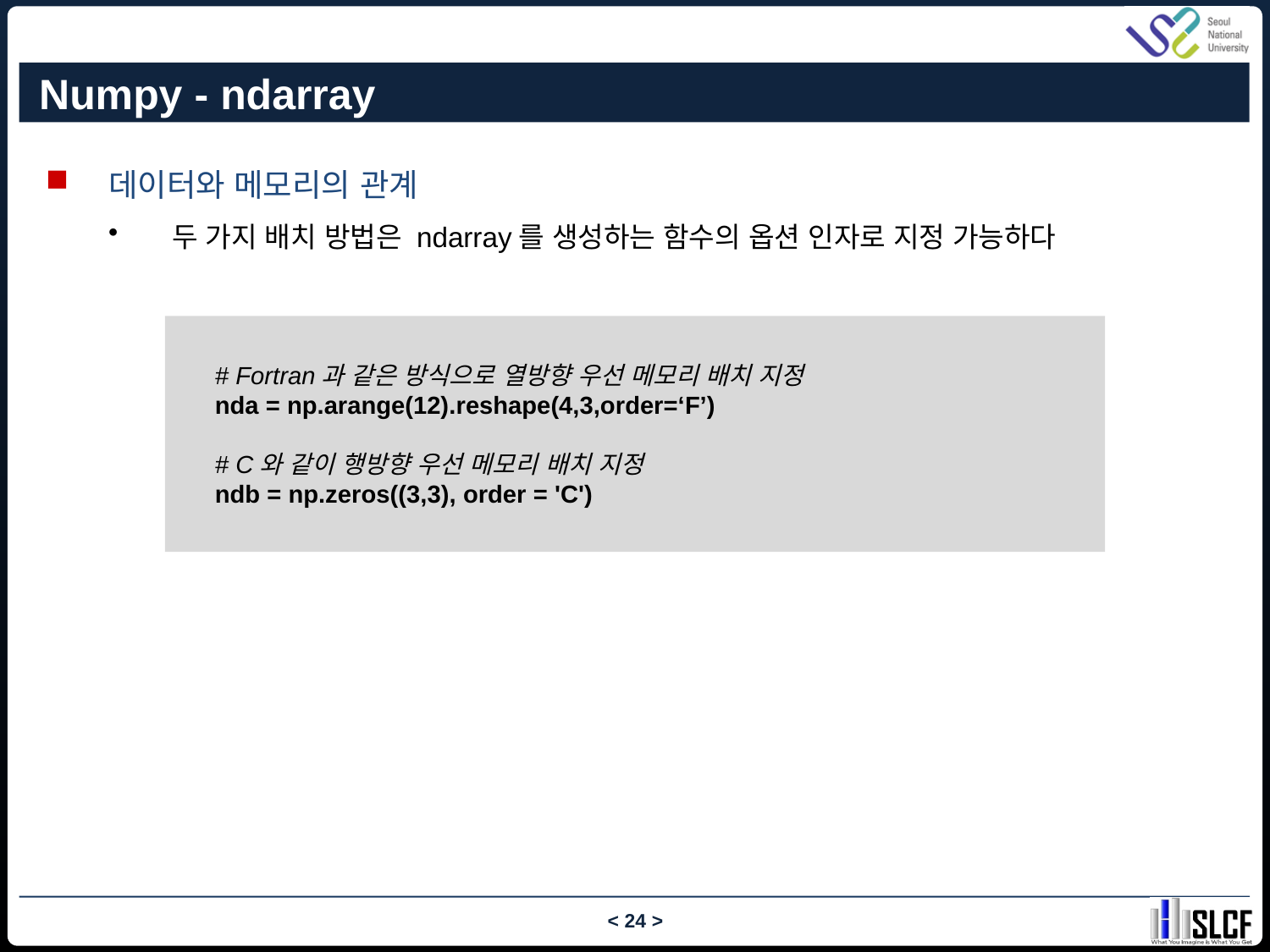

# Numpy - ndarray
데이터와 메모리의 관계
두 가지 배치 방법은 ndarray를 생성하는 함수의 옵션 인자로 지정 가능하다

# Fortran과 같은 방식으로 열방향 우선 메모리 배치 지정
nda = np.arange(12).reshape(4,3,order=‘F’)

# C와 같이 행방향 우선 메모리 배치 지정
ndb = np.zeros((3,3), order = 'C')